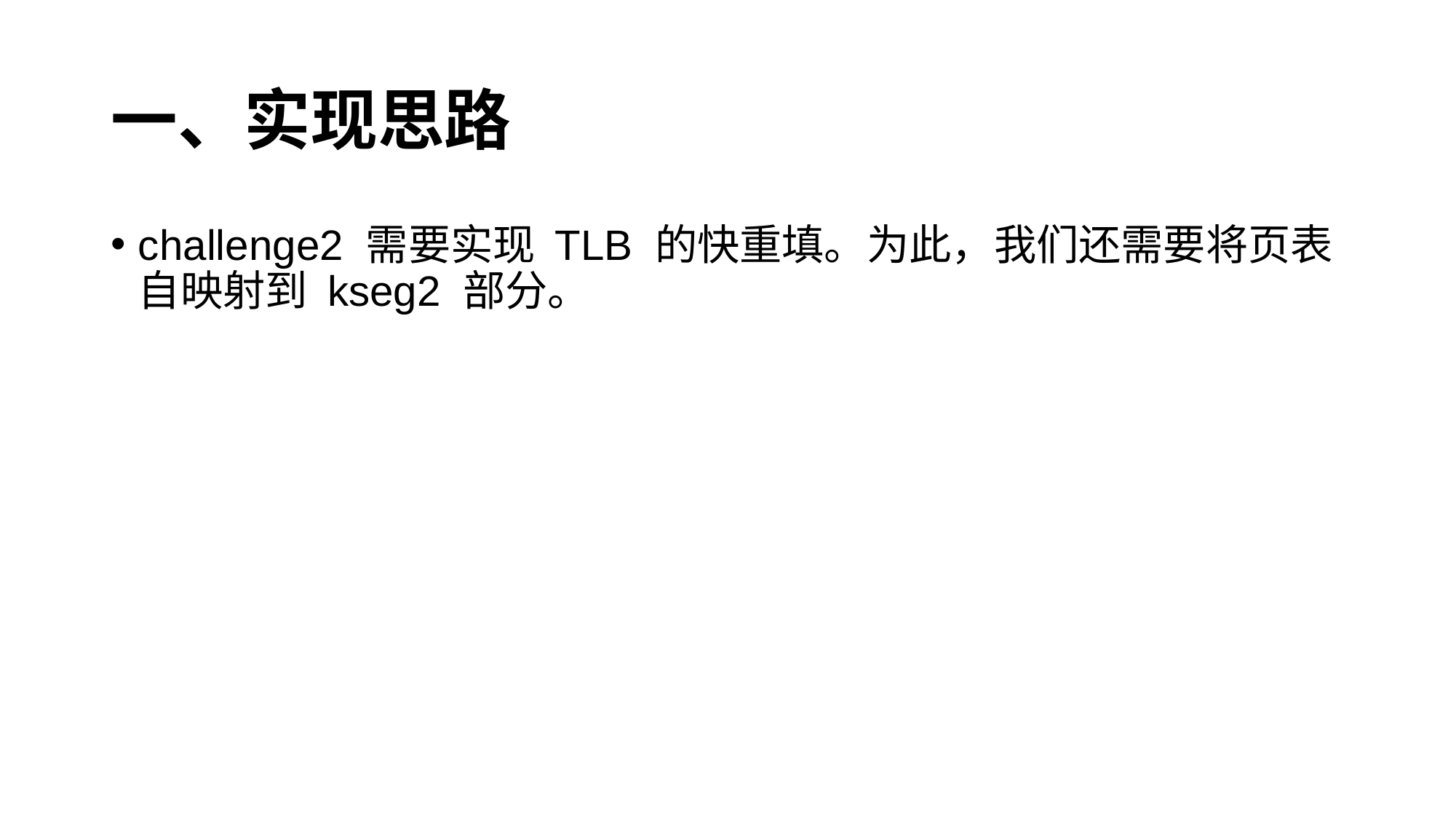

# 一、实现思路
challenge2 需要实现 TLB 的快重填。为此，我们还需要将页表自映射到 kseg2 部分。